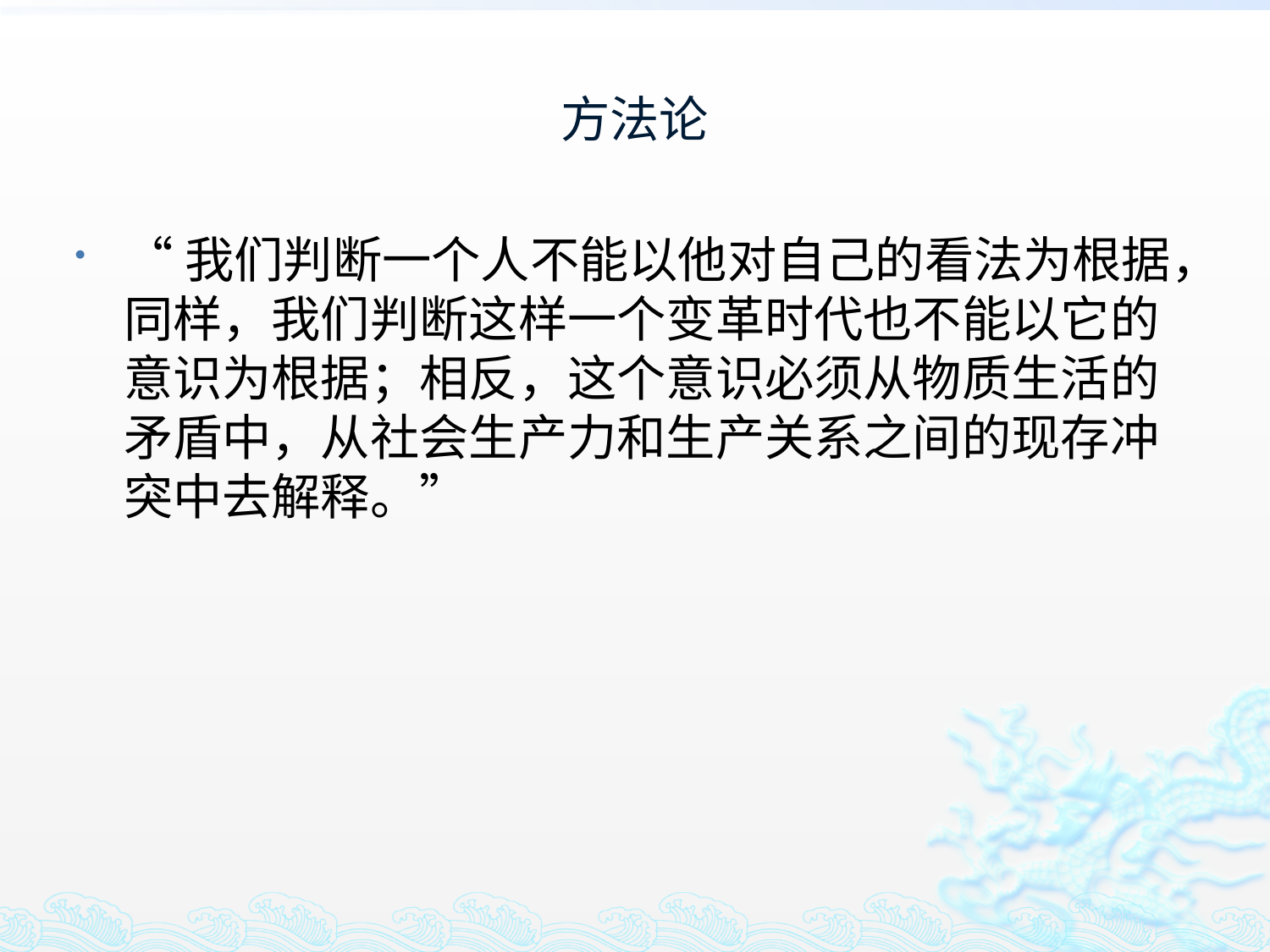

# 方法论
“我们判断一个人不能以他对自己的看法为根据，同样，我们判断这样一个变革时代也不能以它的意识为根据；相反，这个意识必须从物质生活的矛盾中，从社会生产力和生产关系之间的现存冲突中去解释。”